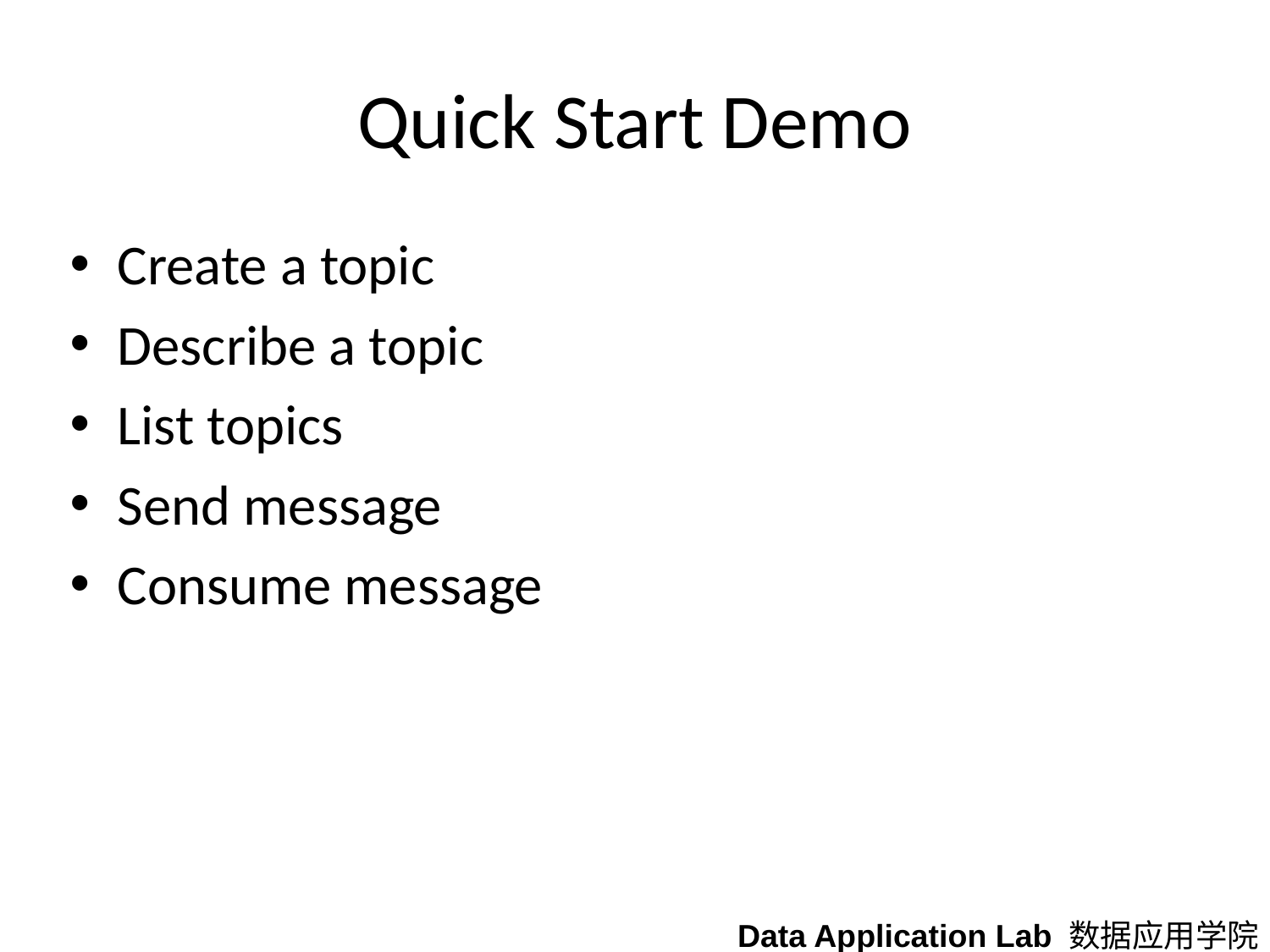

# Quick Start Demo
Create a topic
Describe a topic
List topics
Send message
Consume message
Data Application Lab 数据应用学院